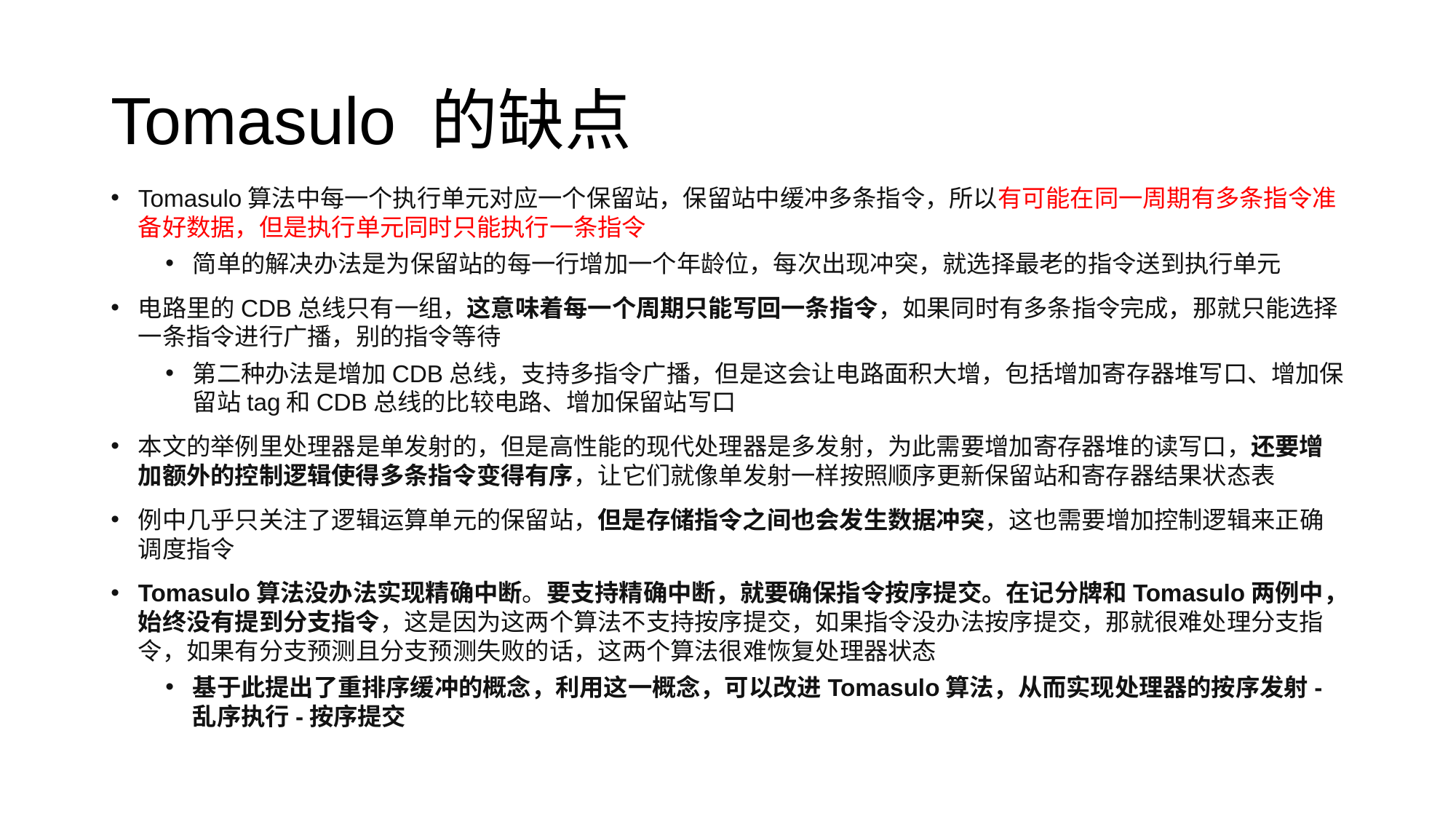

# Tomasulo 的缺点
Tomasulo算法中每一个执行单元对应一个保留站，保留站中缓冲多条指令，所以有可能在同一周期有多条指令准备好数据，但是执行单元同时只能执行一条指令
简单的解决办法是为保留站的每一行增加一个年龄位，每次出现冲突，就选择最老的指令送到执行单元
电路里的CDB总线只有一组，这意味着每一个周期只能写回一条指令，如果同时有多条指令完成，那就只能选择一条指令进行广播，别的指令等待
第二种办法是增加CDB总线，支持多指令广播，但是这会让电路面积大增，包括增加寄存器堆写口、增加保留站tag和CDB总线的比较电路、增加保留站写口
本文的举例里处理器是单发射的，但是高性能的现代处理器是多发射，为此需要增加寄存器堆的读写口，还要增加额外的控制逻辑使得多条指令变得有序，让它们就像单发射一样按照顺序更新保留站和寄存器结果状态表
例中几乎只关注了逻辑运算单元的保留站，但是存储指令之间也会发生数据冲突，这也需要增加控制逻辑来正确调度指令
Tomasulo算法没办法实现精确中断。要支持精确中断，就要确保指令按序提交。在记分牌和Tomasulo两例中，始终没有提到分支指令，这是因为这两个算法不支持按序提交，如果指令没办法按序提交，那就很难处理分支指令，如果有分支预测且分支预测失败的话，这两个算法很难恢复处理器状态
基于此提出了重排序缓冲的概念，利用这一概念，可以改进Tomasulo算法，从而实现处理器的按序发射-乱序执行-按序提交